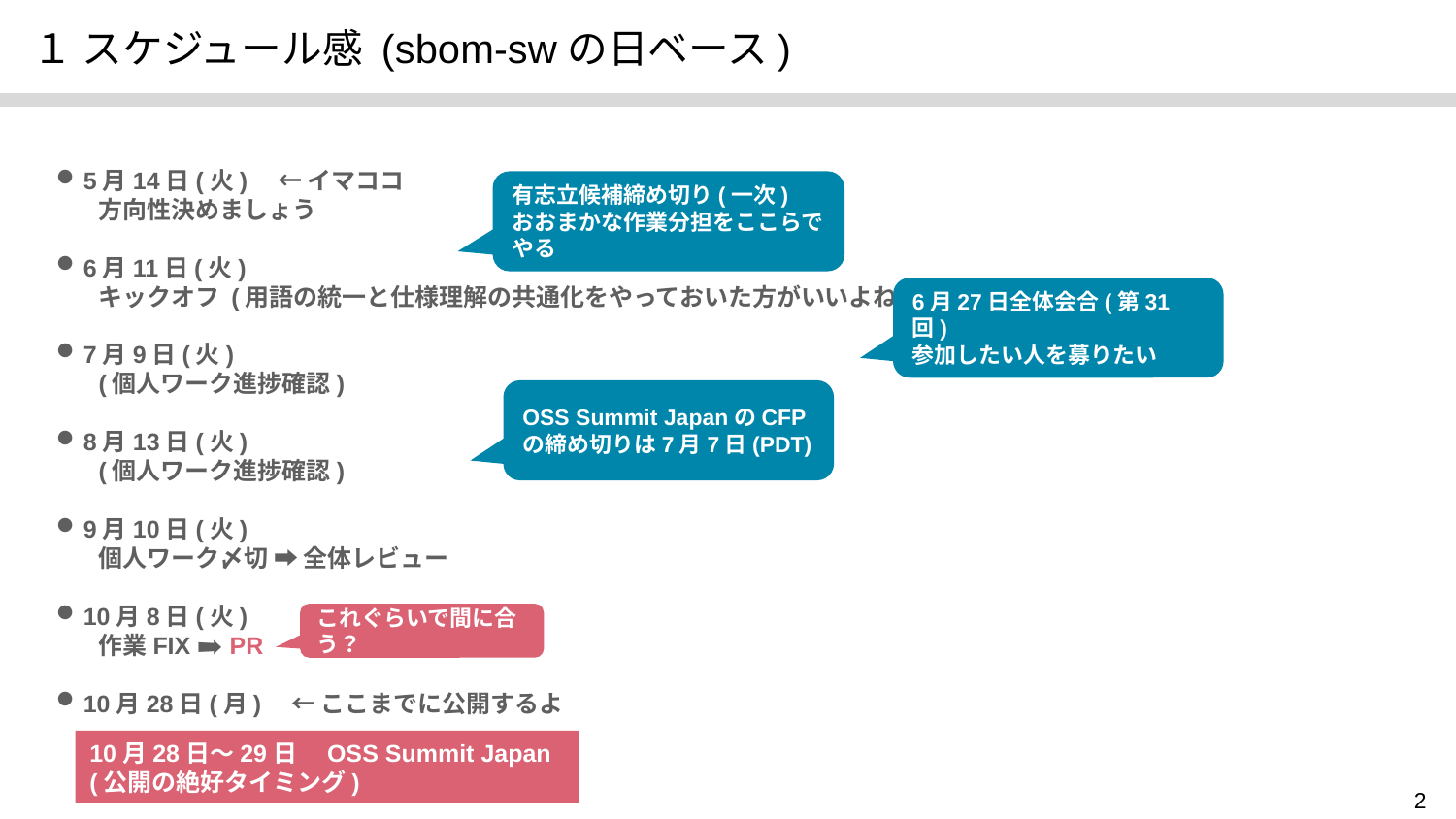

# １ スケジュール感 (sbom-swの日ベース)
5月14日(火)　← イマココ
	方向性決めましょう

6月11日(火)
	キックオフ (用語の統一と仕様理解の共通化をやっておいた方がいいよね)

7月9日(火)
	(個人ワーク進捗確認)

8月13日(火)
	(個人ワーク進捗確認)

9月10日(火)
	個人ワーク〆切 ➡ 全体レビュー

10月8日(火)
	作業FIX ➡ PR

10月28日(月)　← ここまでに公開するよ
有志立候補締め切り(一次)
おおまかな作業分担をここらでやる
6月27日全体会合(第31回)
参加したい人を募りたい
OSS Summit JapanのCFPの締め切りは7月7日(PDT)
これぐらいで間に合う？
10月28日～29日　OSS Summit Japan
(公開の絶好タイミング)